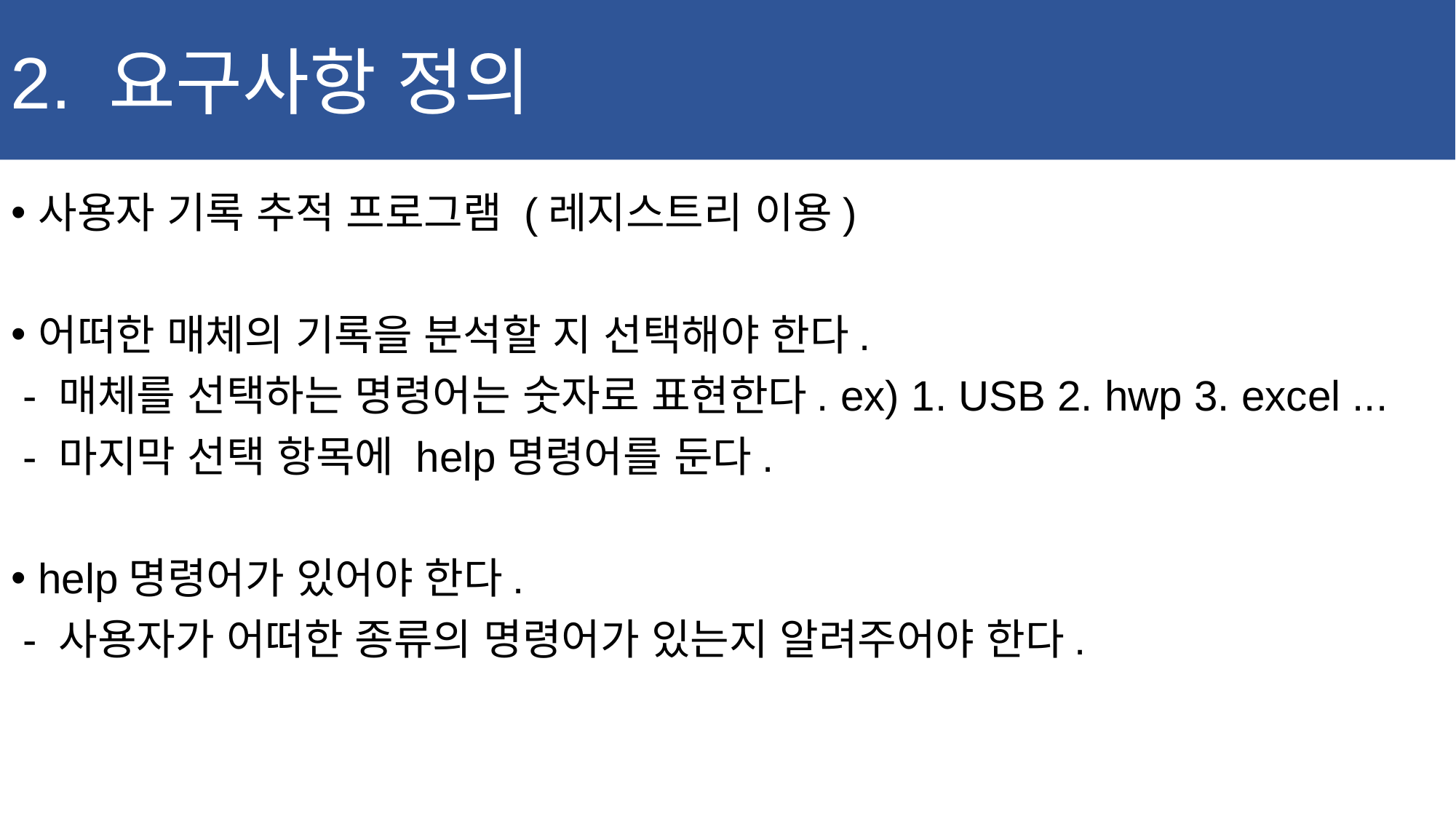

2. 요구사항 정의
사용자 기록 추적 프로그램 (레지스트리 이용)

어떠한 매체의 기록을 분석할 지 선택해야 한다.
 - 매체를 선택하는 명령어는 숫자로 표현한다. ex) 1. USB 2. hwp 3. excel ...
 - 마지막 선택 항목에 help명령어를 둔다.

help명령어가 있어야 한다.
 - 사용자가 어떠한 종류의 명령어가 있는지 알려주어야 한다.